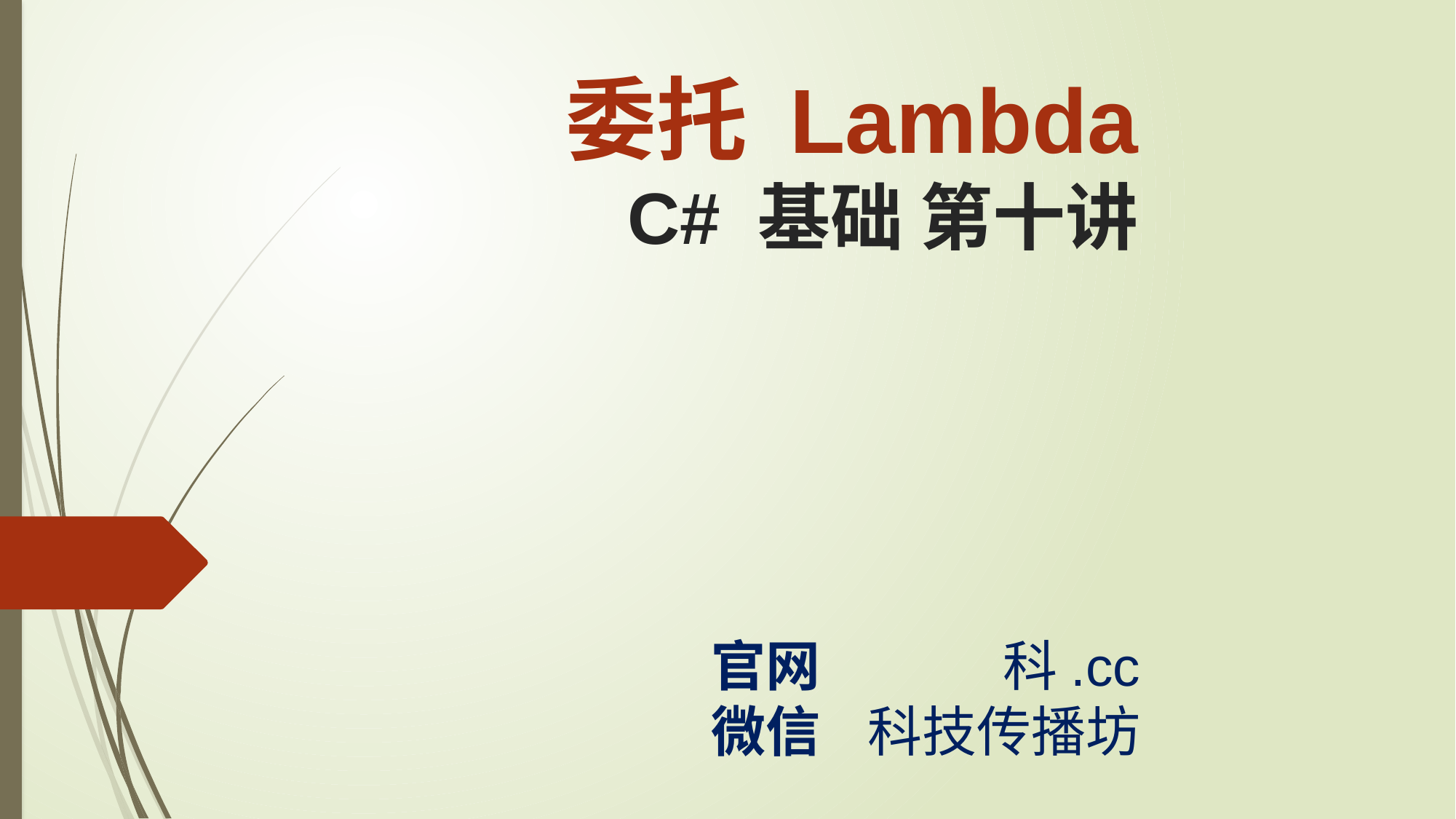

委托 Lambda
C# 基础 第十讲
官网
微信
科.cc
科技传播坊